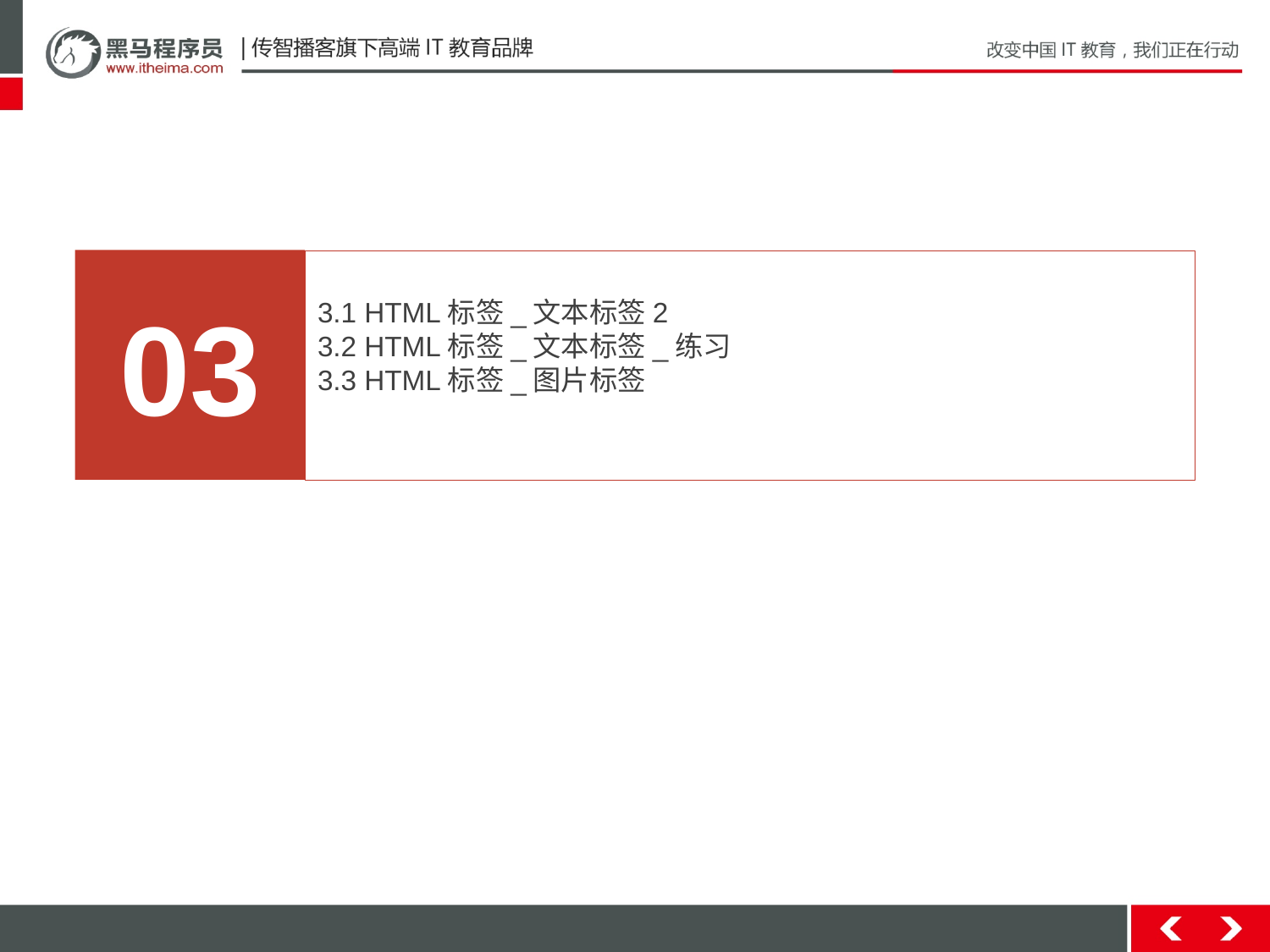

03

3.1 HTML标签_文本标签2
3.2 HTML标签_文本标签_练习
3.3 HTML标签_图片标签